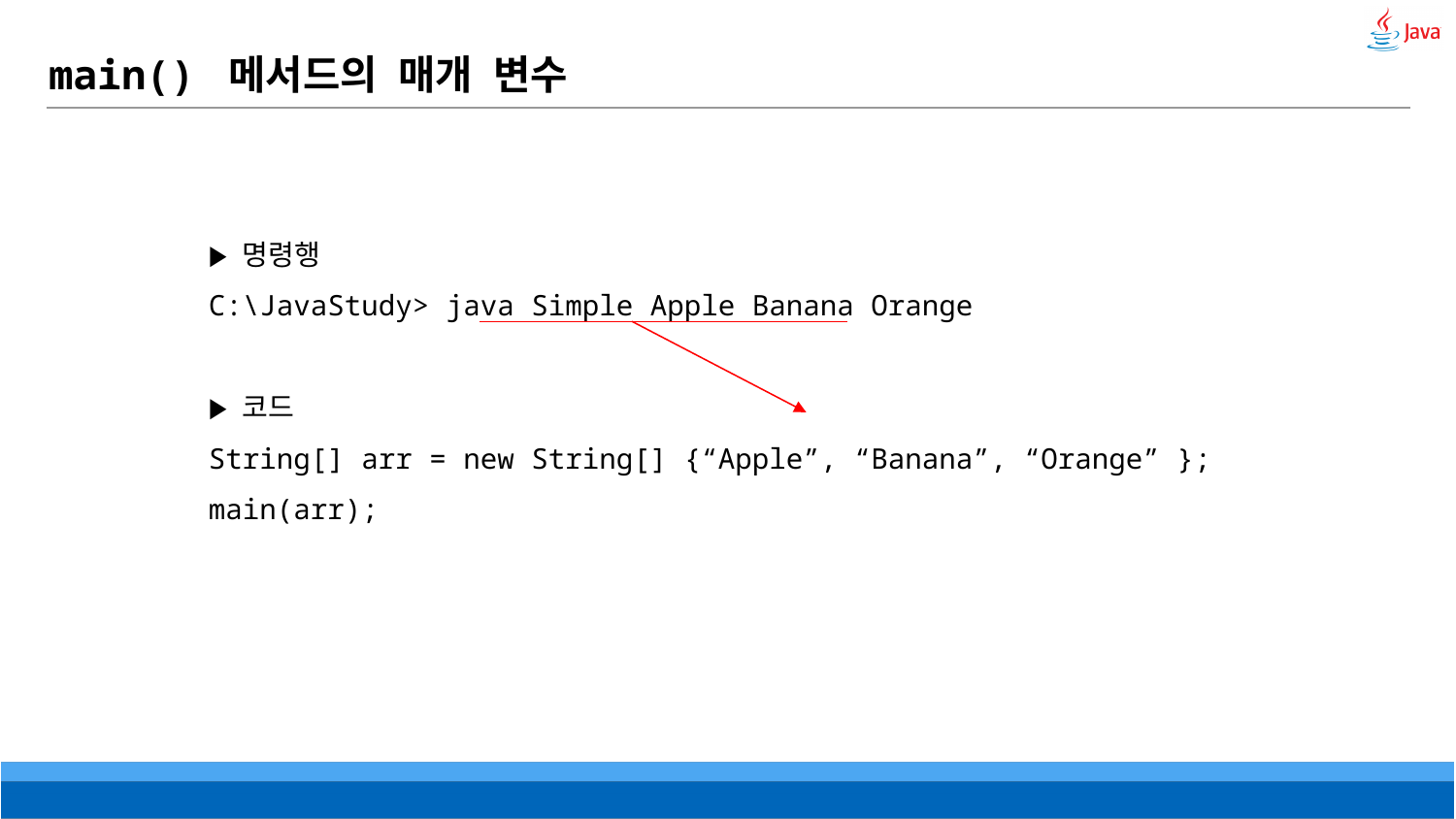

# main() 메서드의 매개 변수
▶ 명령행
C:\JavaStudy> java Simple Apple Banana Orange

▶ 코드
String[] arr = new String[] {“Apple”, “Banana”, “Orange” };
main(arr);